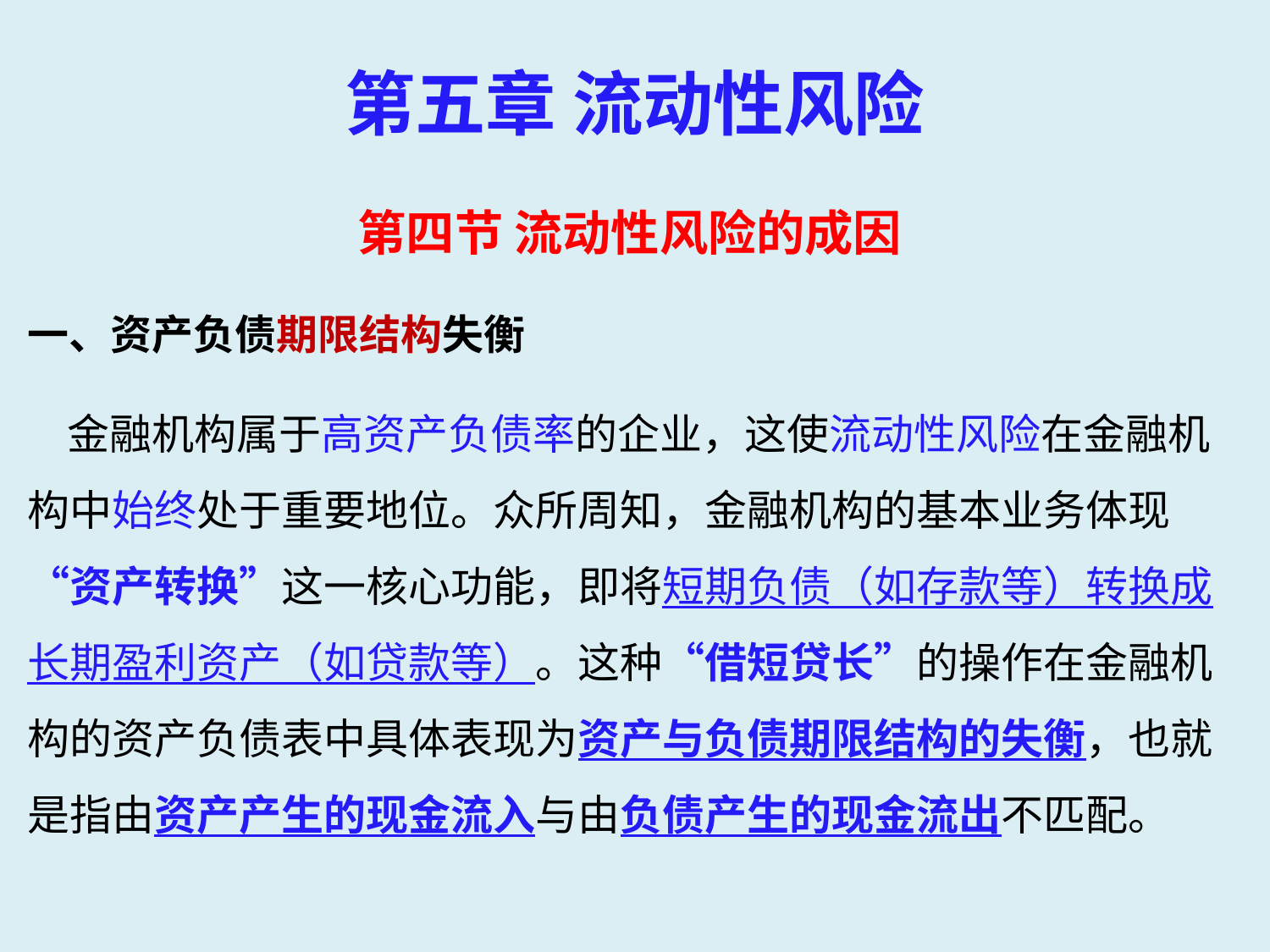

# 第五章 流动性风险
第四节 流动性风险的成因

一、资产负债期限结构失衡
    金融机构属于高资产负债率的企业，这使流动性风险在金融机构中始终处于重要地位。众所周知，金融机构的基本业务体现“资产转换”这一核心功能，即将短期负债（如存款等）转换成长期盈利资产（如贷款等）。这种“借短贷长”的操作在金融机构的资产负债表中具体表现为资产与负债期限结构的失衡，也就是指由资产产生的现金流入与由负债产生的现金流出不匹配。